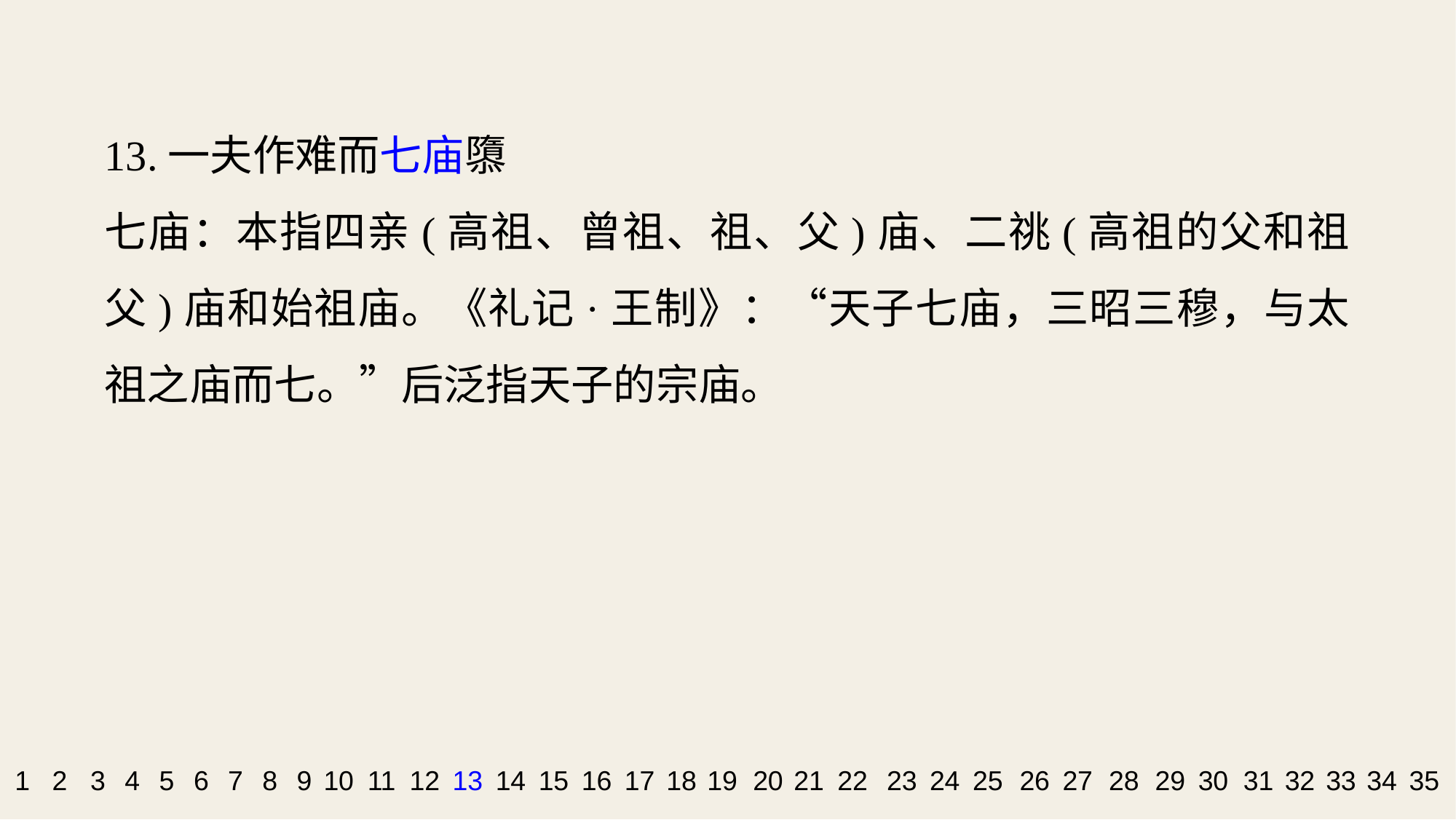

13.一夫作难而七庙隳
七庙：本指四亲(高祖、曾祖、祖、父)庙、二祧(高祖的父和祖父)庙和始祖庙。《礼记·王制》：“天子七庙，三昭三穆，与太祖之庙而七。”后泛指天子的宗庙。
1
2
3
4
5
6
7
8
9
10
11
12
13
14
15
16
17
18
19
20
21
22
23
24
25
26
27
28
29
30
31
32
33
34
35